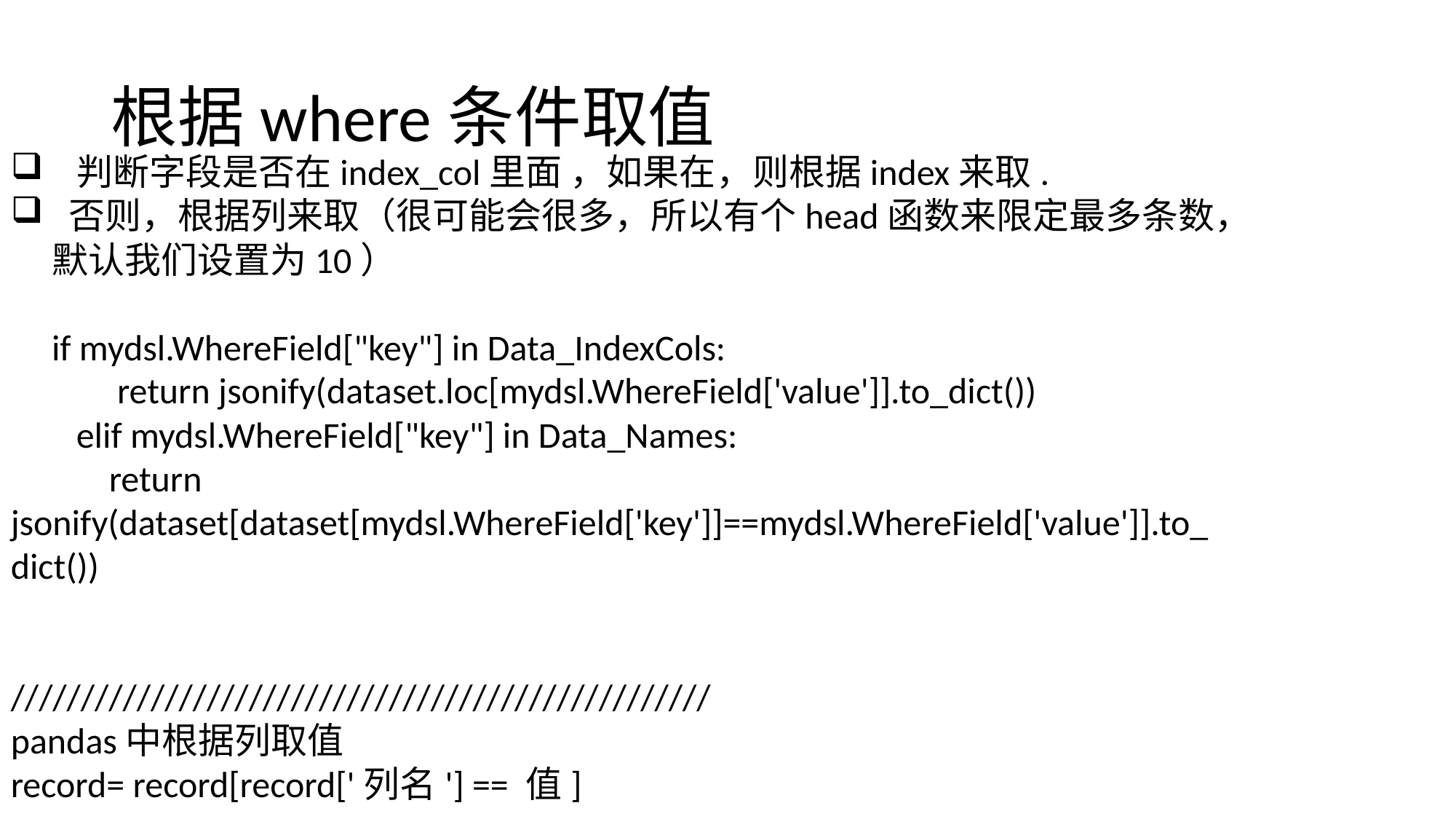

# 根据where条件取值
  判断字段是否在index_col里面 ，如果在，则根据index来取.
 否则，根据列来取（很可能会很多，所以有个head函数来限定最多条数，默认我们设置为10）

     if mydsl.WhereField["key"] in Data_IndexCols:
             return jsonify(dataset.loc[mydsl.WhereField['value']].to_dict())
        elif mydsl.WhereField["key"] in Data_Names:
            return jsonify(dataset[dataset[mydsl.WhereField['key']]==mydsl.WhereField['value']].to_dict())

//////////////////////////////////////////////////
pandas中根据列取值
record= record[record['列名'] == 值]